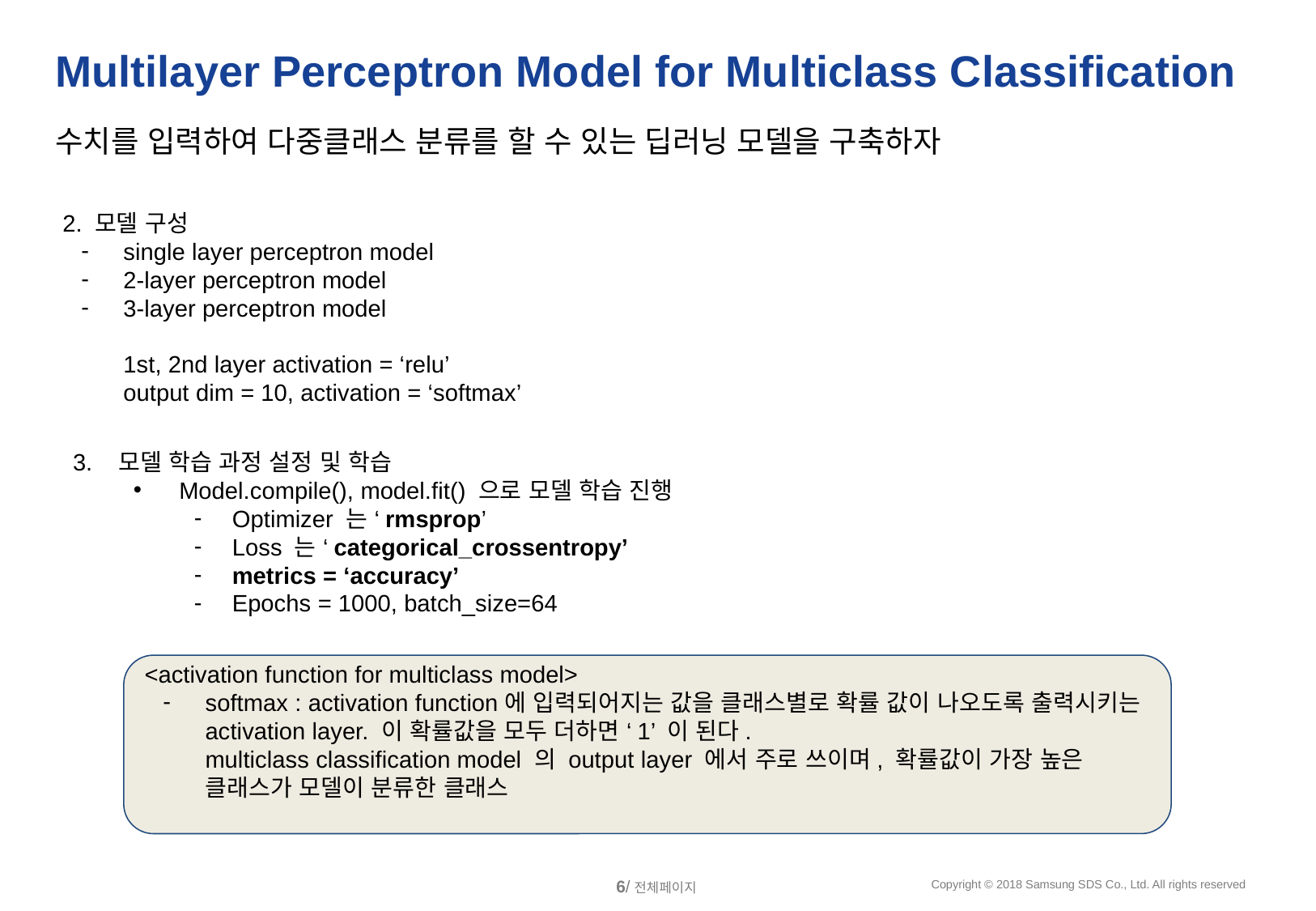

# Multilayer Perceptron Model for Multiclass Classification
수치를 입력하여 다중클래스 분류를 할 수 있는 딥러닝 모델을 구축하자
2. 모델 구성
single layer perceptron model
2-layer perceptron model
3-layer perceptron model

1st, 2nd layer activation = ‘relu’
output dim = 10, activation = ‘softmax’

모델 학습 과정 설정 및 학습
Model.compile(), model.fit() 으로 모델 학습 진행
Optimizer 는 ‘rmsprop’
Loss 는 ‘categorical_crossentropy’
metrics = ‘accuracy’
Epochs = 1000, batch_size=64

<activation function for multiclass model>
softmax : activation function에 입력되어지는 값을 클래스별로 확률 값이 나오도록 출력시키는 activation layer. 이 확률값을 모두 더하면 ‘1’ 이 된다.
multiclass classification model 의 output layer 에서 주로 쓰이며, 확률값이 가장 높은 클래스가 모델이 분류한 클래스